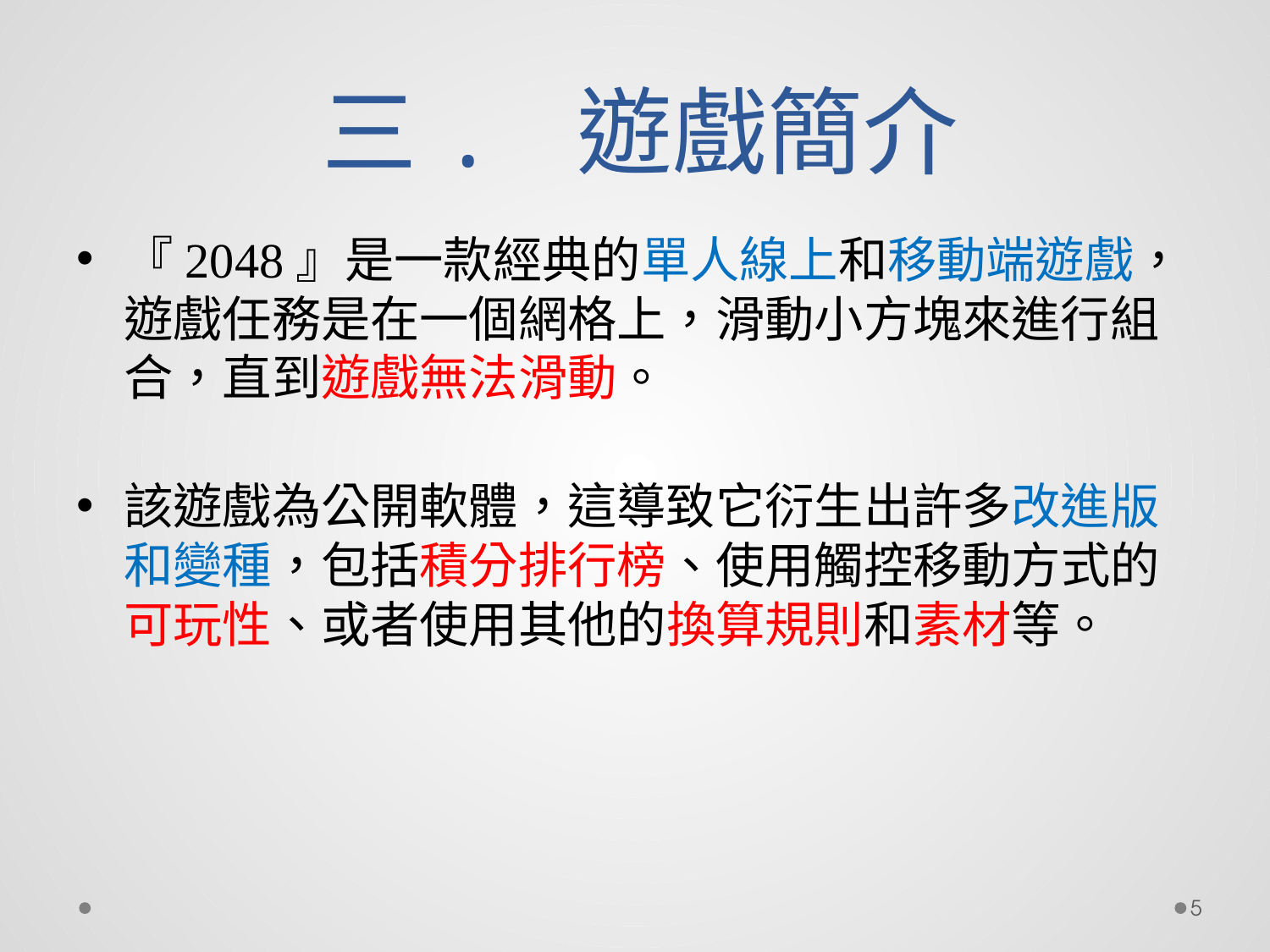

# 三. 遊戲簡介
『2048』是一款經典的單人線上和移動端遊戲，遊戲任務是在一個網格上，滑動小方塊來進行組合，直到遊戲無法滑動。

該遊戲為公開軟體，這導致它衍生出許多改進版和變種，包括積分排行榜、使用觸控移動方式的可玩性、或者使用其他的換算規則和素材等。

5